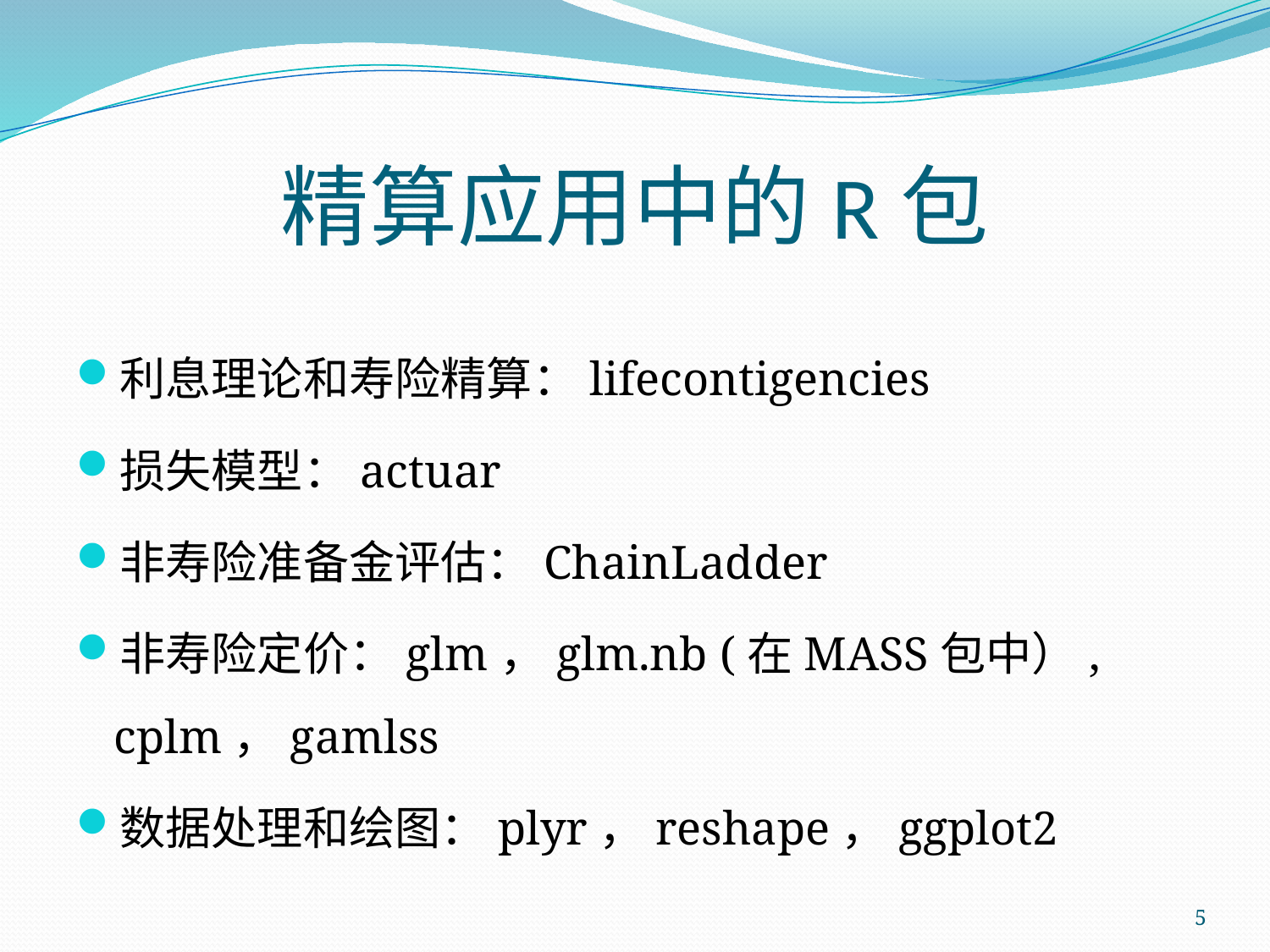

# 精算应用中的R包
利息理论和寿险精算：lifecontigencies
损失模型：actuar
非寿险准备金评估：ChainLadder
非寿险定价：glm，glm.nb (在MASS包中）,   cplm，gamlss
数据处理和绘图：plyr，reshape，ggplot2

5